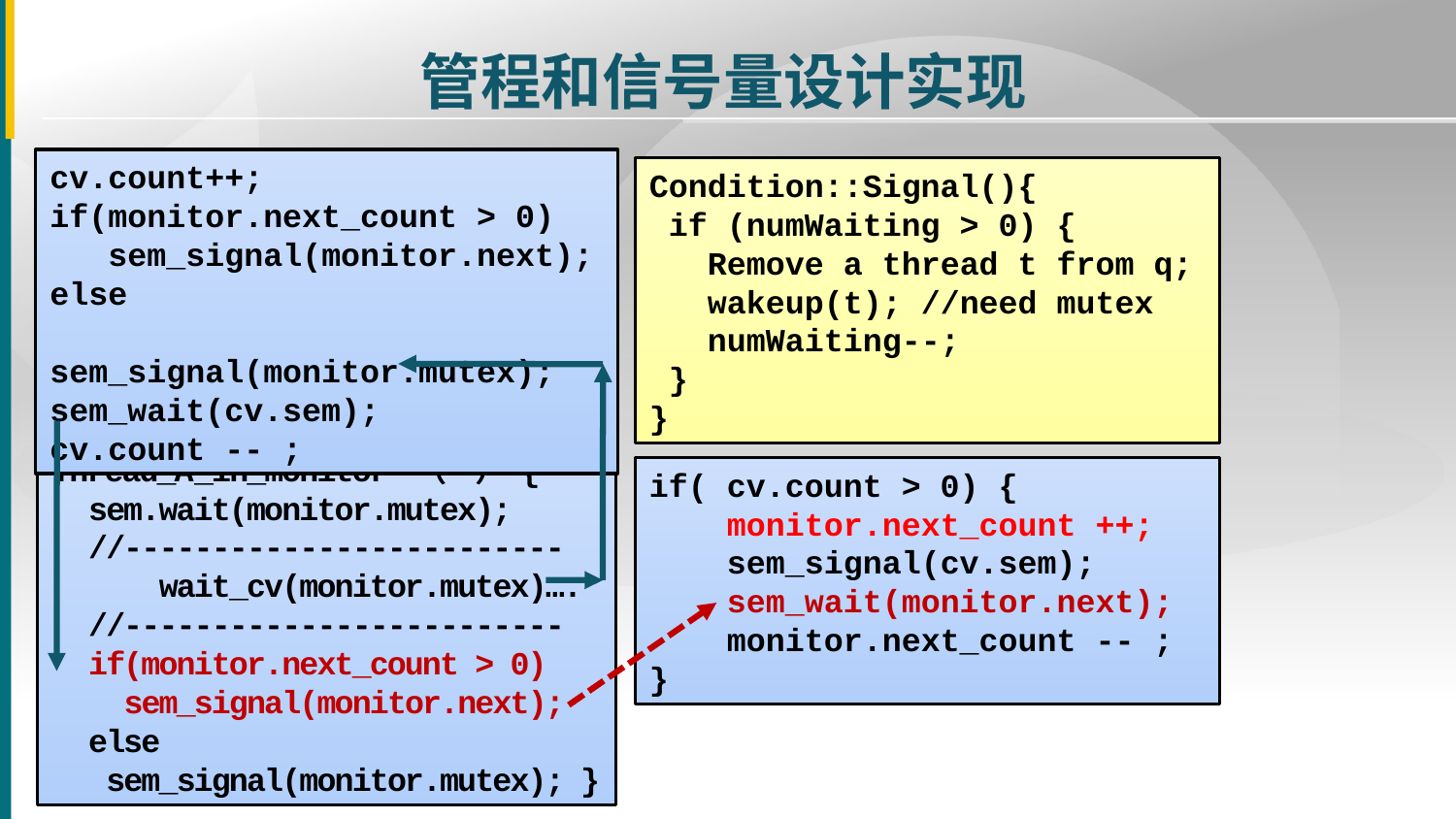

管程和信号量设计实现
cv.count++;
if(monitor.next_count > 0)
   sem_signal(monitor.next);
else
   sem_signal(monitor.mutex);
sem_wait(cv.sem);
cv.count -- ;
Condition::Signal(){
 if (numWaiting > 0) {
   Remove a thread t from q;
   wakeup(t); //need mutex
   numWaiting--;
 }
}
Thread_A_in_monitor （…） {
  sem.wait(monitor.mutex);
  //-------------------------
      wait_cv(monitor.mutex)….
  //-------------------------
  if(monitor.next_count > 0)
    sem_signal(monitor.next);
  else
   sem_signal(monitor.mutex); }
if( cv.count > 0) {
    monitor.next_count ++;
    sem_signal(cv.sem);
    sem_wait(monitor.next);
    monitor.next_count -- ;
}